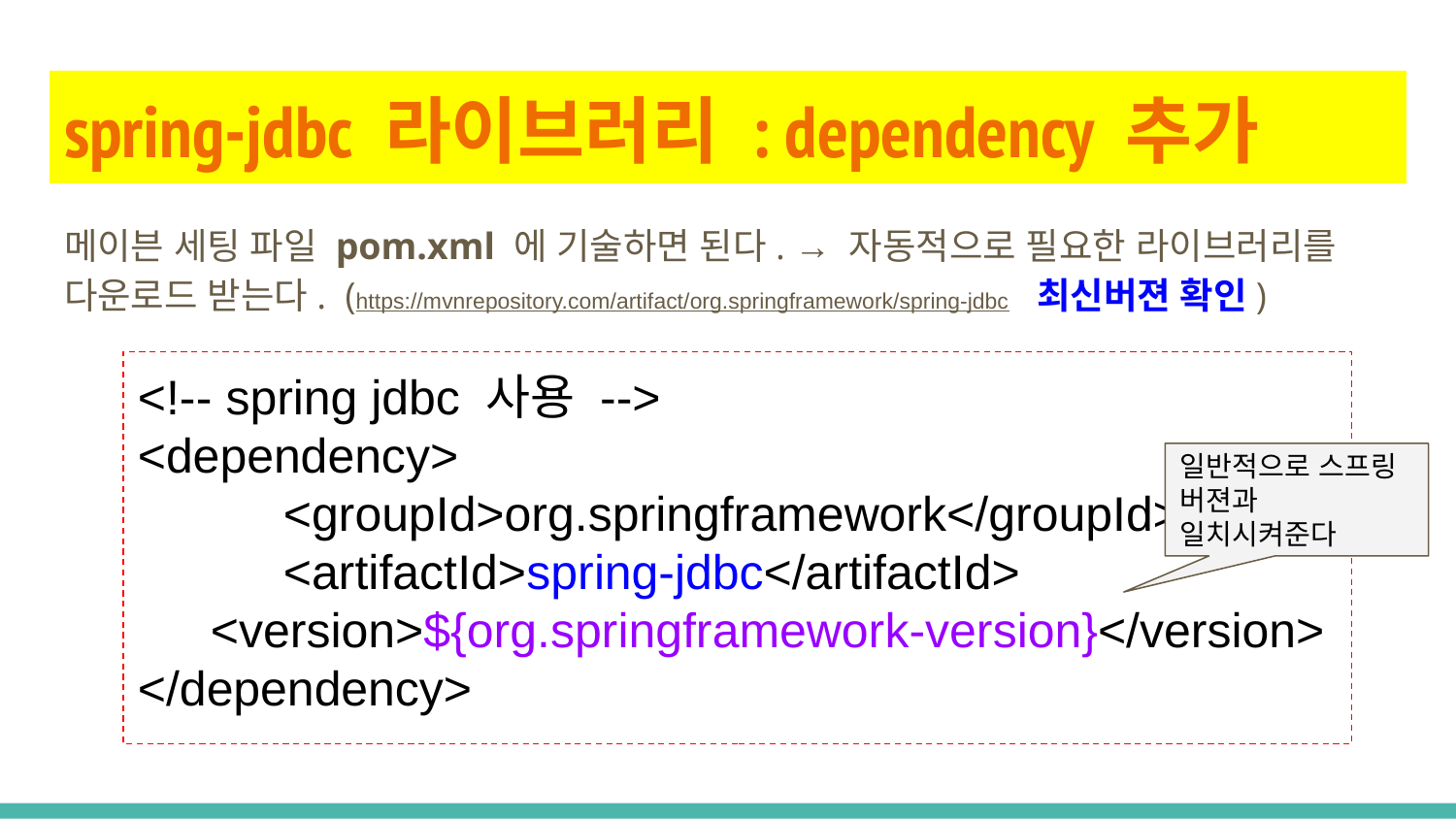

# spring-jdbc 라이브러리 : dependency 추가
메이븐 세팅 파일 pom.xml 에 기술하면 된다. → 자동적으로 필요한 라이브러리를 다운로드 받는다.  (https://mvnrepository.com/artifact/org.springframework/spring-jdbc  최신버젼 확인)
<!-- spring jdbc 사용 -->
<dependency>
	<groupId>org.springframework</groupId>
	<artifactId>spring-jdbc</artifactId>
<version>${org.springframework-version}</version>
</dependency>

일반적으로 스프링 버젼과 일치시켜준다